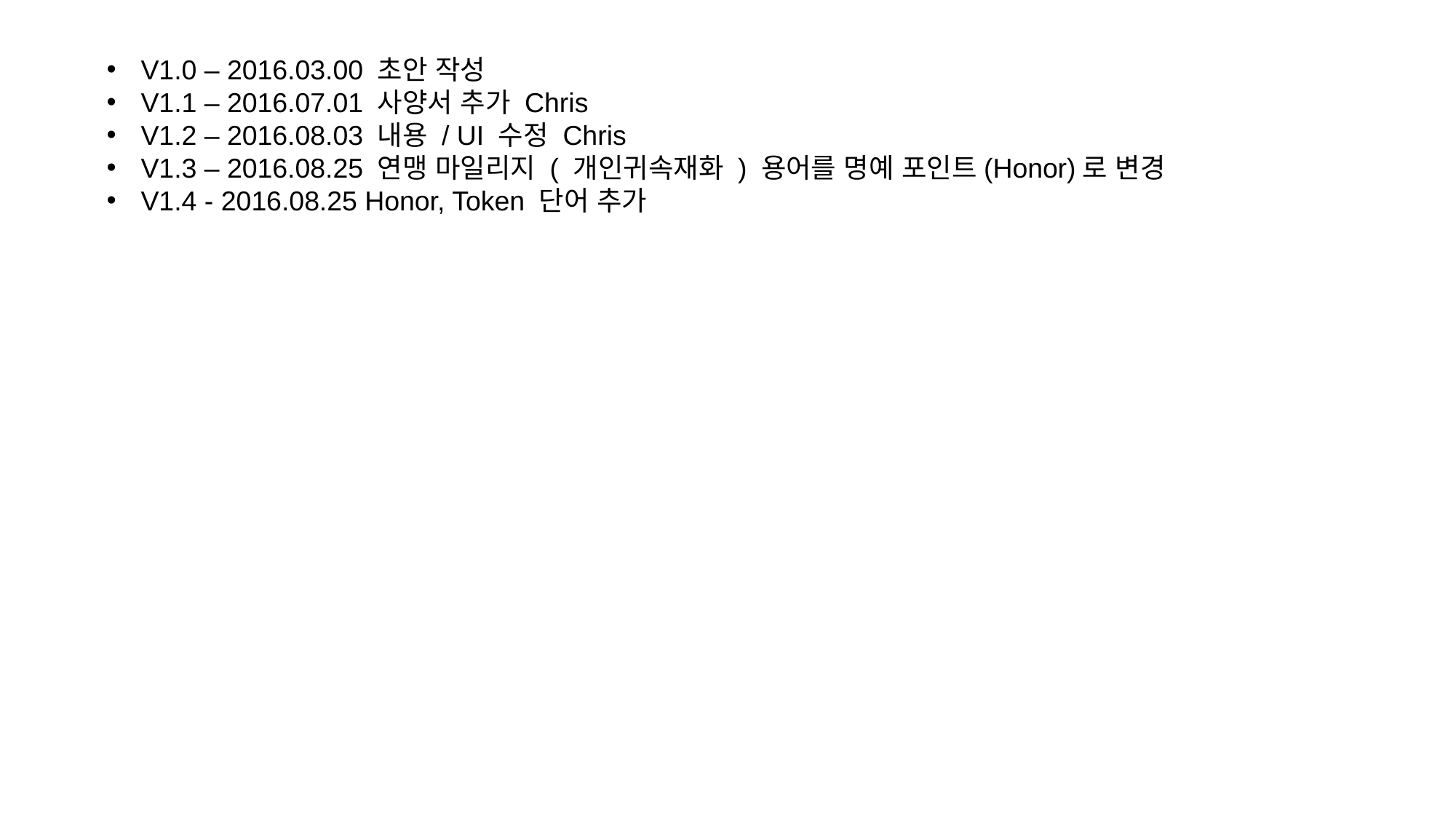

V1.0 – 2016.03.00 초안 작성
V1.1 – 2016.07.01 사양서 추가 Chris
V1.2 – 2016.08.03 내용 / UI 수정 Chris
V1.3 – 2016.08.25 연맹 마일리지 ( 개인귀속재화 ) 용어를 명예 포인트(Honor)로 변경
V1.4 - 2016.08.25 Honor, Token 단어 추가